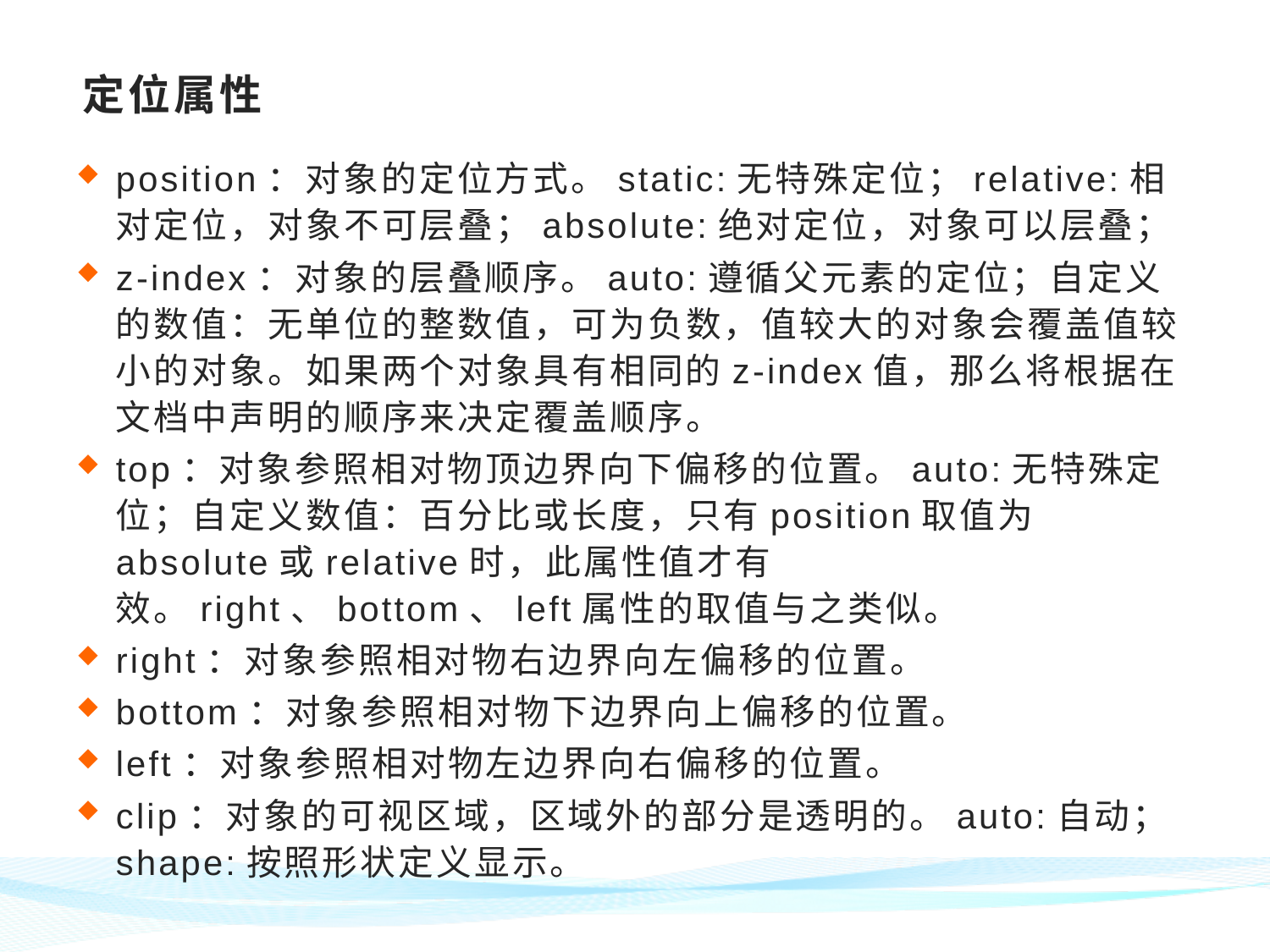

# 定位属性
position：对象的定位方式。static:无特殊定位；relative:相对定位，对象不可层叠；absolute:绝对定位，对象可以层叠；
z-index：对象的层叠顺序。auto:遵循父元素的定位；自定义的数值：无单位的整数值，可为负数，值较大的对象会覆盖值较小的对象。如果两个对象具有相同的z-index值，那么将根据在文档中声明的顺序来决定覆盖顺序。
top：对象参照相对物顶边界向下偏移的位置。auto:无特殊定位；自定义数值：百分比或长度，只有position取值为absolute或relative时，此属性值才有效。right、bottom、left属性的取值与之类似。
right：对象参照相对物右边界向左偏移的位置。
bottom：对象参照相对物下边界向上偏移的位置。
left：对象参照相对物左边界向右偏移的位置。
clip：对象的可视区域，区域外的部分是透明的。auto:自动；shape:按照形状定义显示。
77